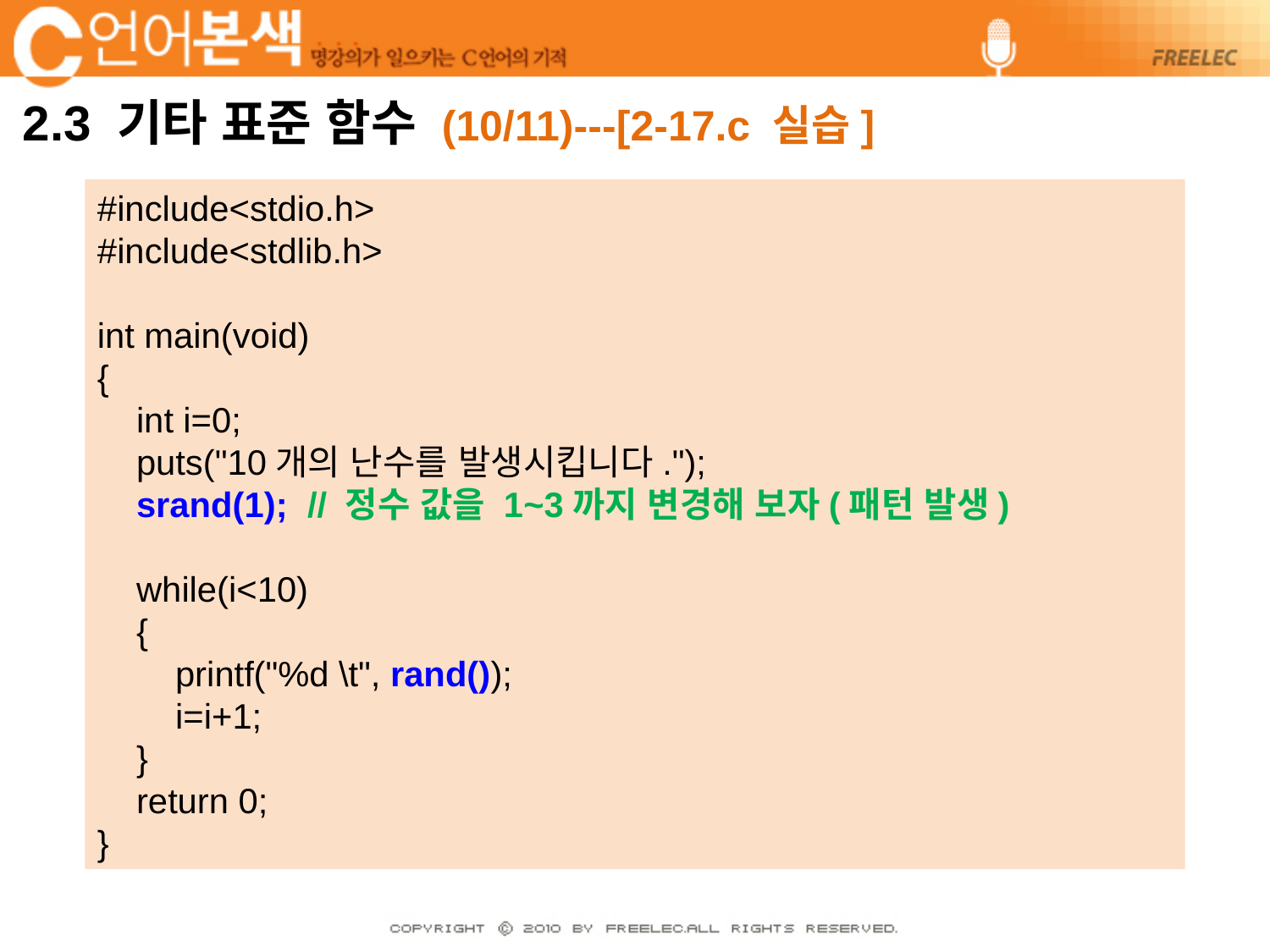

# 2.3 기타 표준 함수 (10/11)---[2-17.c 실습]
#include<stdio.h>
#include<stdlib.h>

int main(void)
{
    int i=0;
    puts("10개의 난수를 발생시킵니다.");
    srand(1);  // 정수 값을 1~3까지 변경해 보자(패턴 발생)

    while(i<10)
    {
        printf("%d \t", rand());
        i=i+1;
    }
    return 0;
}